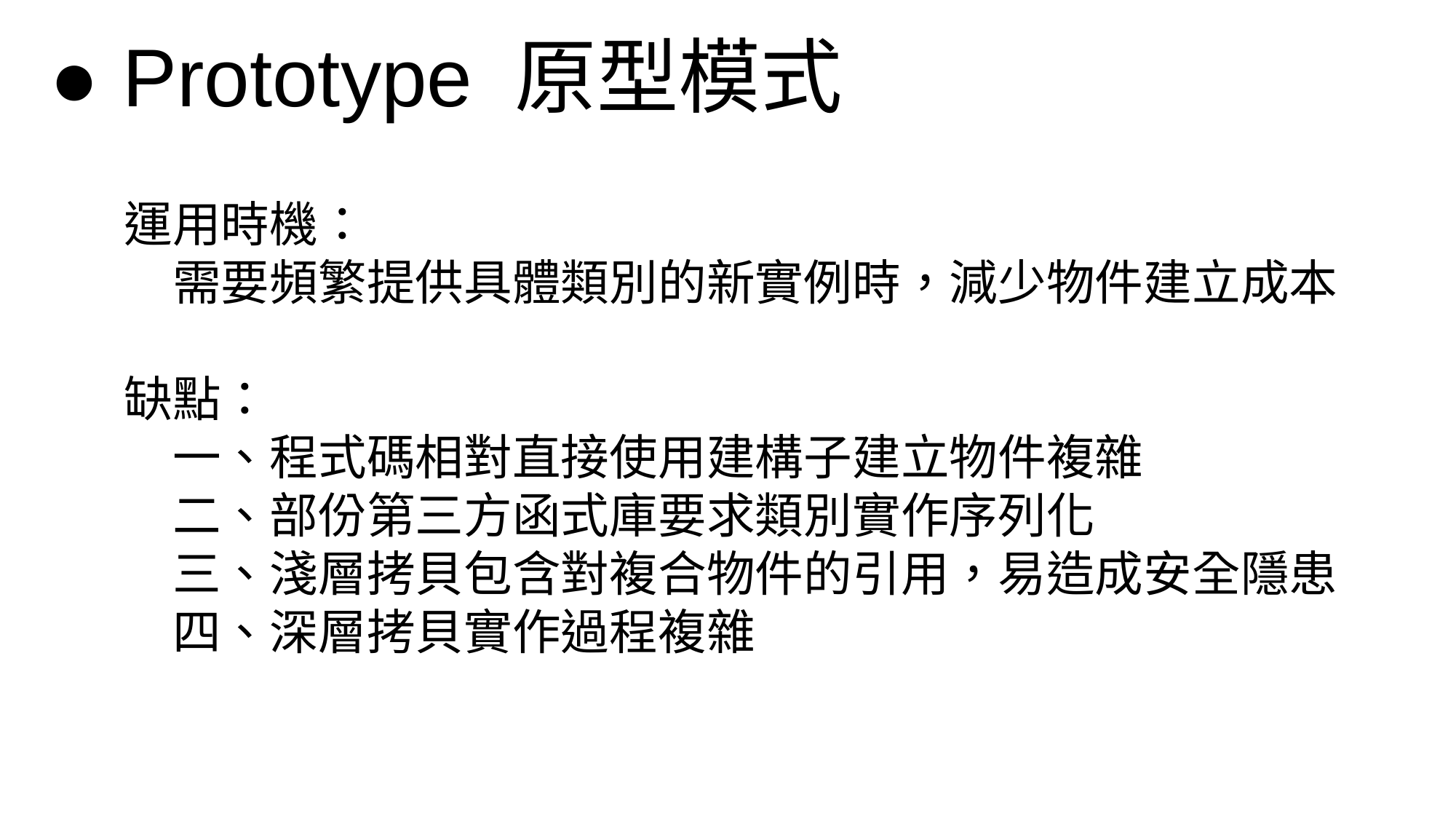

● Prototype 原型模式
運用時機：
　需要頻繁提供具體類別的新實例時，減少物件建立成本

缺點：
　一、程式碼相對直接使用建構子建立物件複雜
　二、部份第三方函式庫要求類別實作序列化
　三、淺層拷貝包含對複合物件的引用，易造成安全隱患
　四、深層拷貝實作過程複雜